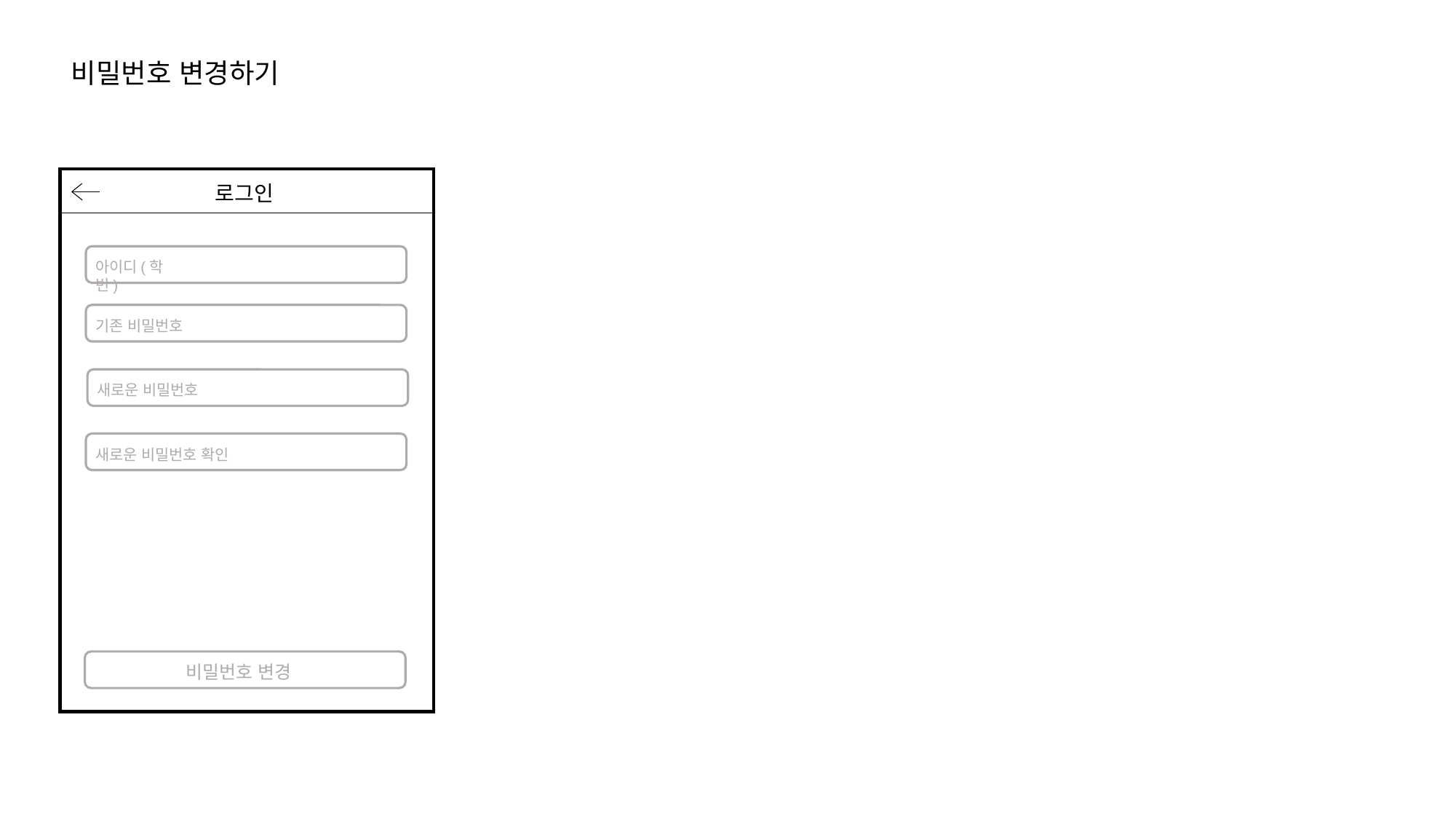

비밀번호 변경하기

로그인

아이디(학번)

기존 비밀번호

새로운 비밀번호

새로운 비밀번호 확인

비밀번호 변경